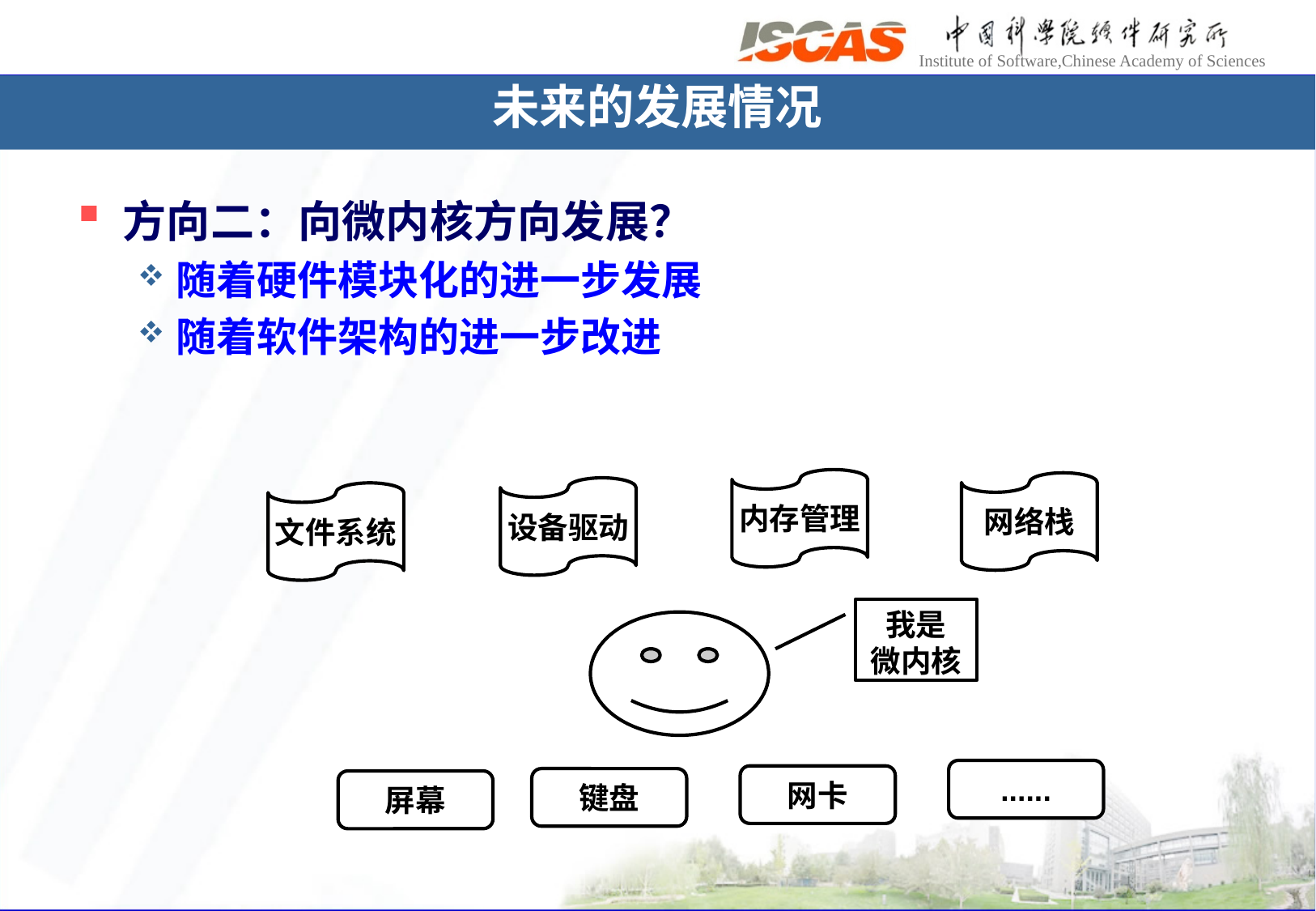

# 未来的发展情况
方向二：向微内核方向发展？
随着硬件模块化的进一步发展
随着软件架构的进一步改进

内存管理
网络栈
设备驱动
文件系统
我是
微内核

......
网卡
键盘
屏幕